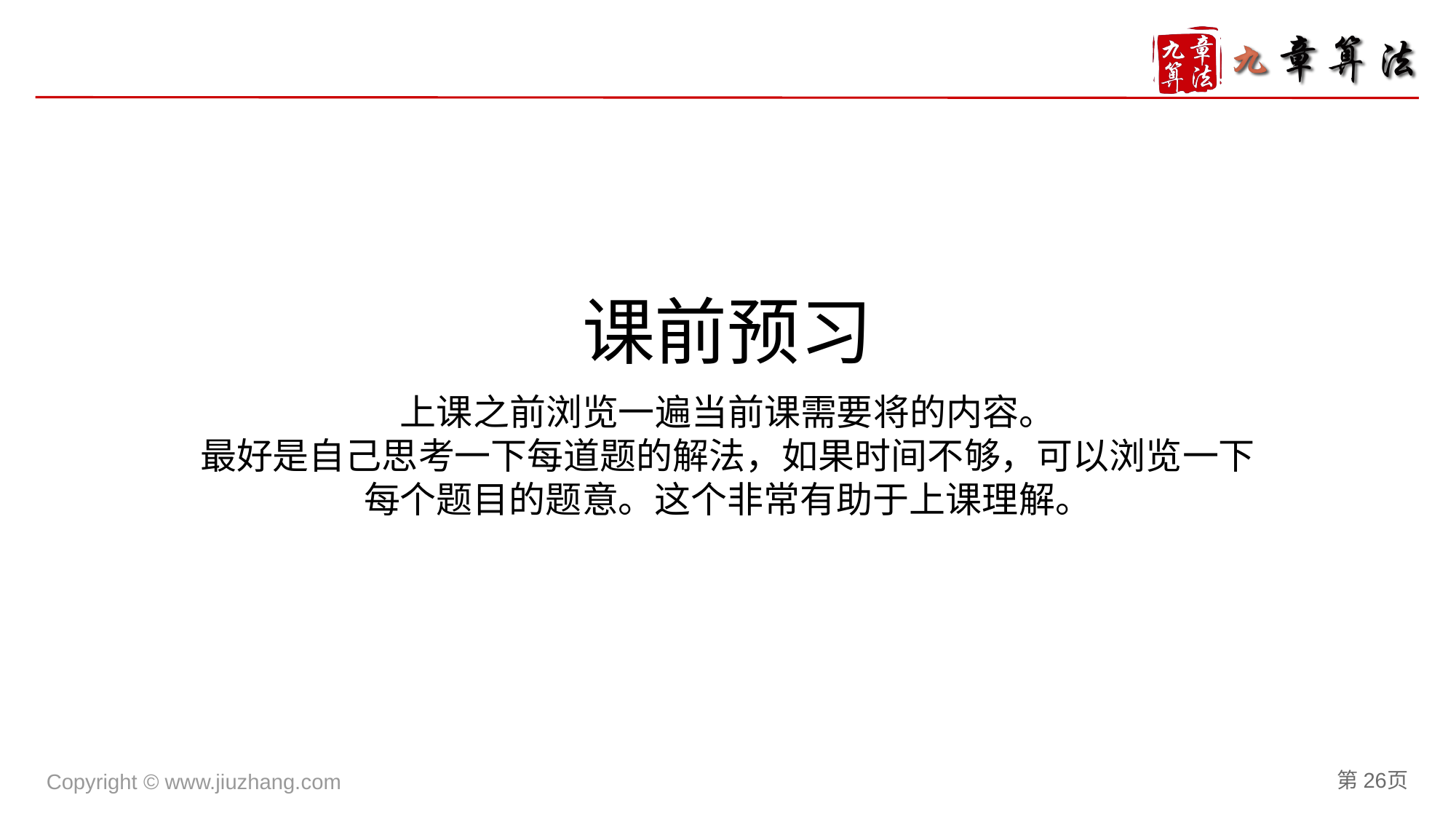

# 课前预习
上课之前浏览一遍当前课需要将的内容。
最好是自己思考一下每道题的解法，如果时间不够，可以浏览一下每个题目的题意。这个非常有助于上课理解。
第26页